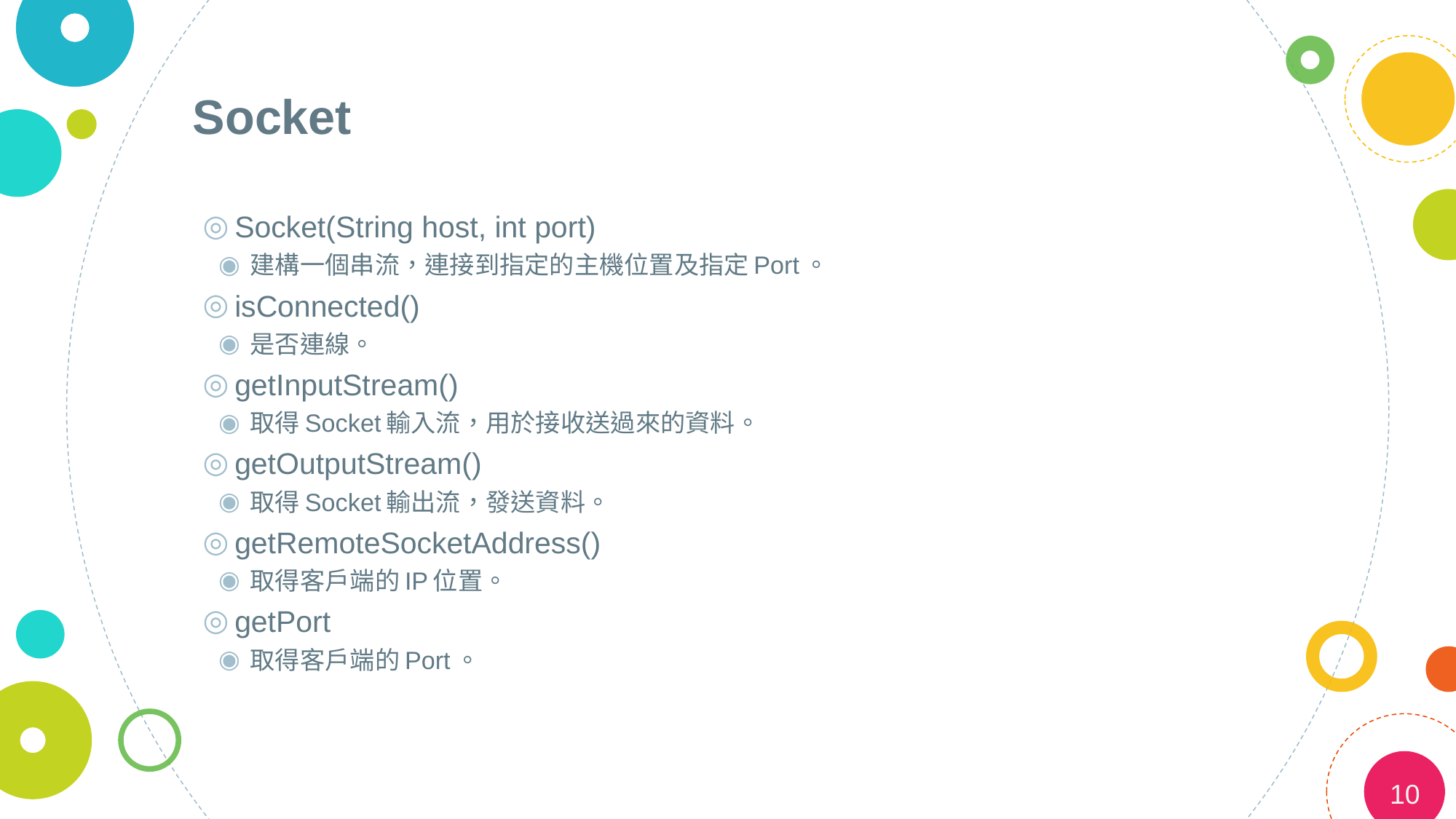

# Socket
Socket(String host, int port)
建構一個串流，連接到指定的主機位置及指定Port。
isConnected()
是否連線。
getInputStream()
取得Socket輸入流，用於接收送過來的資料。
getOutputStream()
取得Socket輸出流，發送資料。
getRemoteSocketAddress()
取得客戶端的IP位置。
getPort
取得客戶端的Port。
10